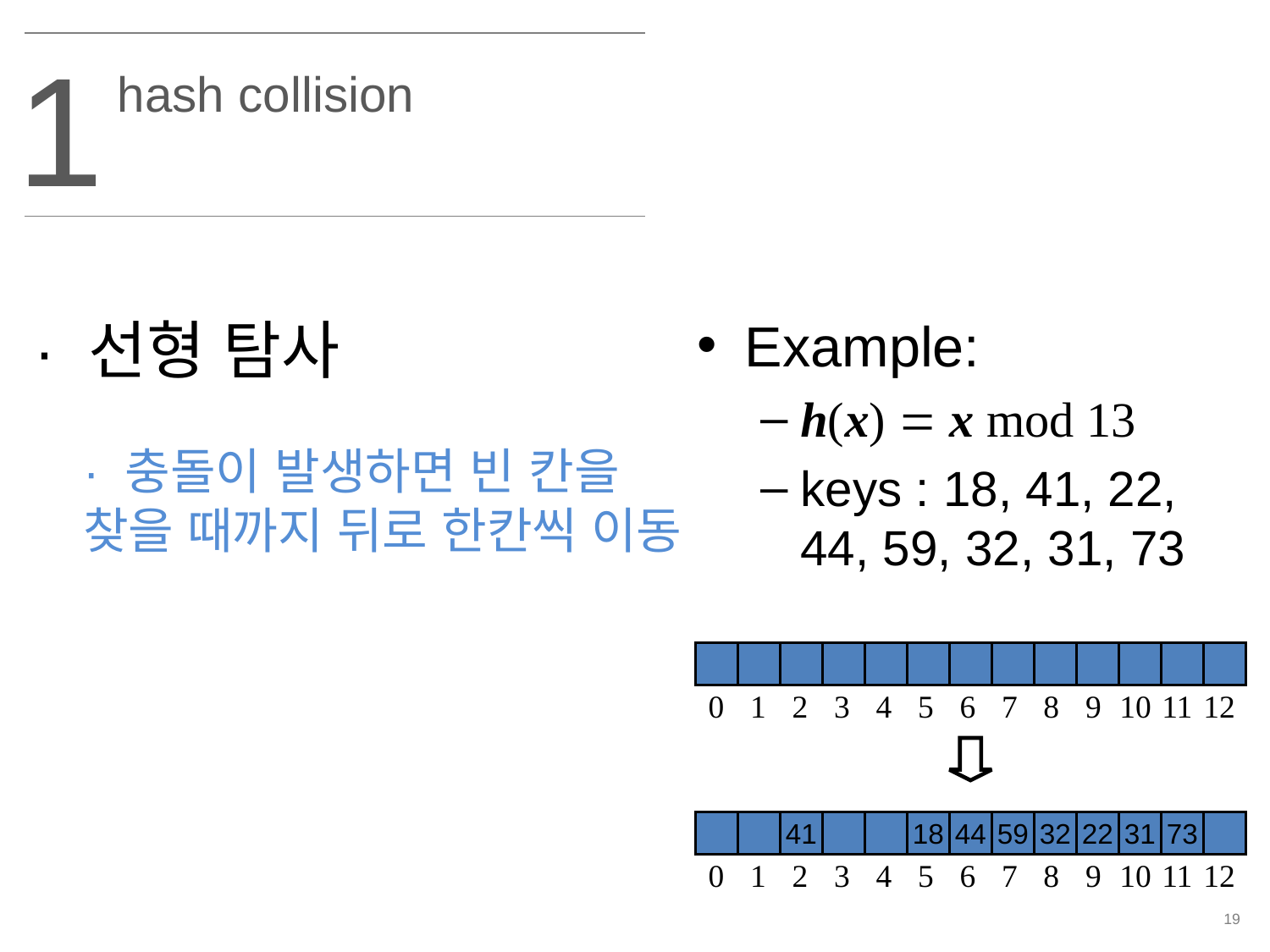

1
hash collision
· 선형 탐사
Example:
h(x) = x mod 13
keys : 18, 41, 22, 44, 59, 32, 31, 73
· 충돌이 발생하면 빈 칸을 찾을 때까지 뒤로 한칸씩 이동

0
1
2
3
4
5
6
7
8
9
10
11
12

41

18
44
59
32
22
31
73

0
1
2
3
4
5
6
7
8
9
10
11
12